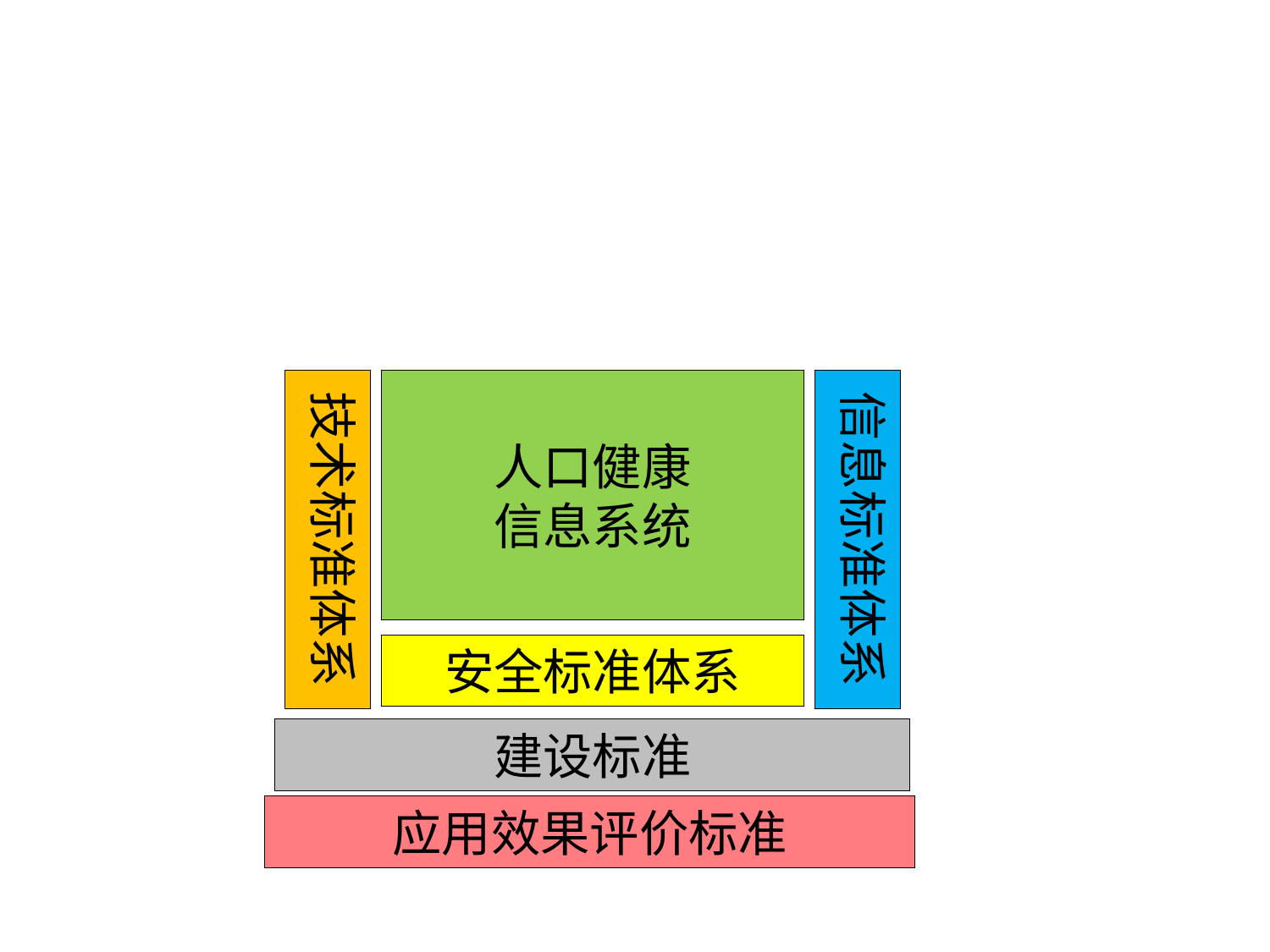

技术标准体系

人口健康
信息系统

信息标准体系
安全标准体系
建设标准
应用效果评价标准